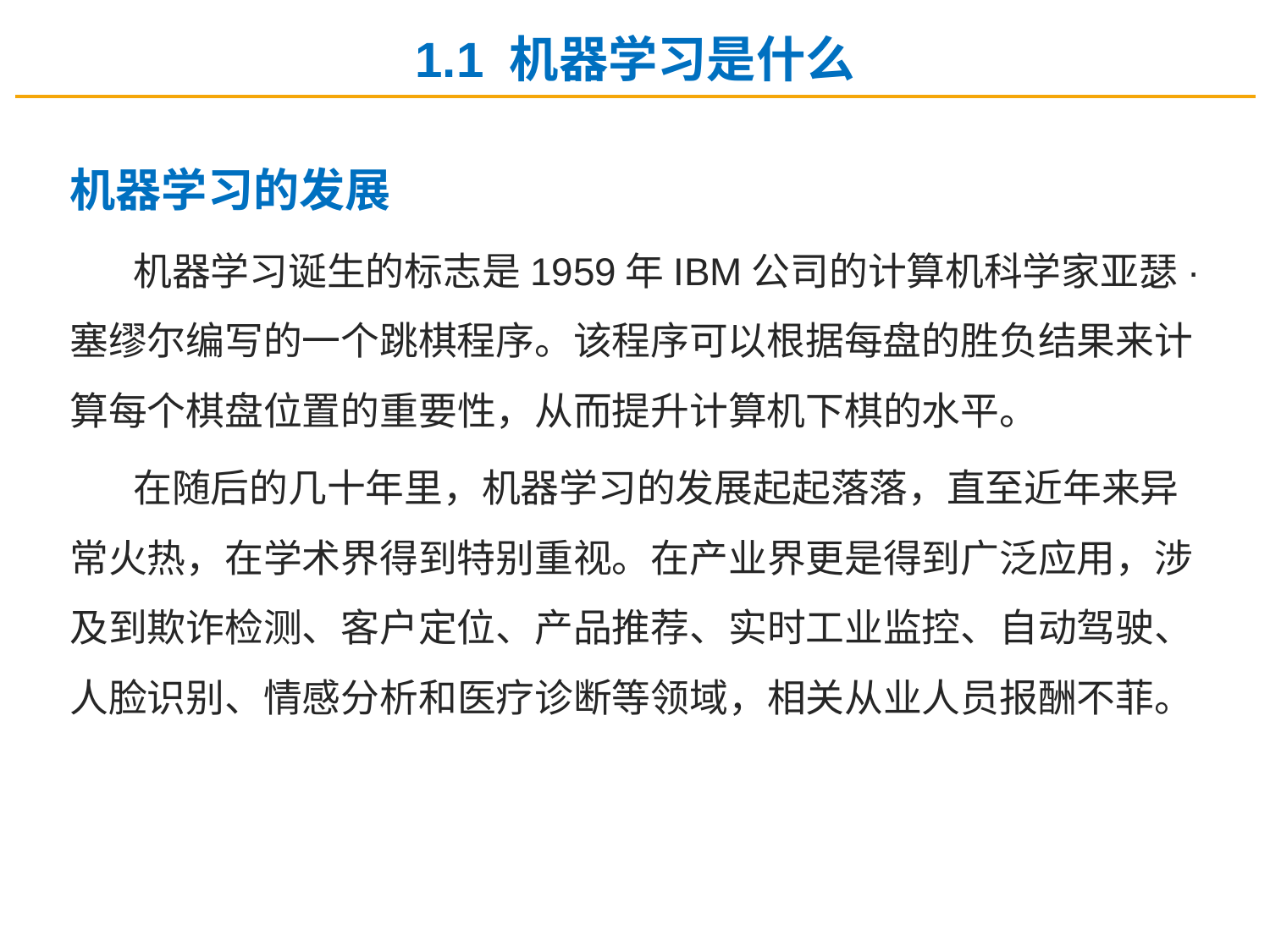

1.1 机器学习是什么
机器学习的发展
机器学习诞生的标志是1959年IBM公司的计算机科学家亚瑟·塞缪尔编写的一个跳棋程序。该程序可以根据每盘的胜负结果来计算每个棋盘位置的重要性，从而提升计算机下棋的水平。
在随后的几十年里，机器学习的发展起起落落，直至近年来异常火热，在学术界得到特别重视。在产业界更是得到广泛应用，涉及到欺诈检测、客户定位、产品推荐、实时工业监控、自动驾驶、人脸识别、情感分析和医疗诊断等领域，相关从业人员报酬不菲。